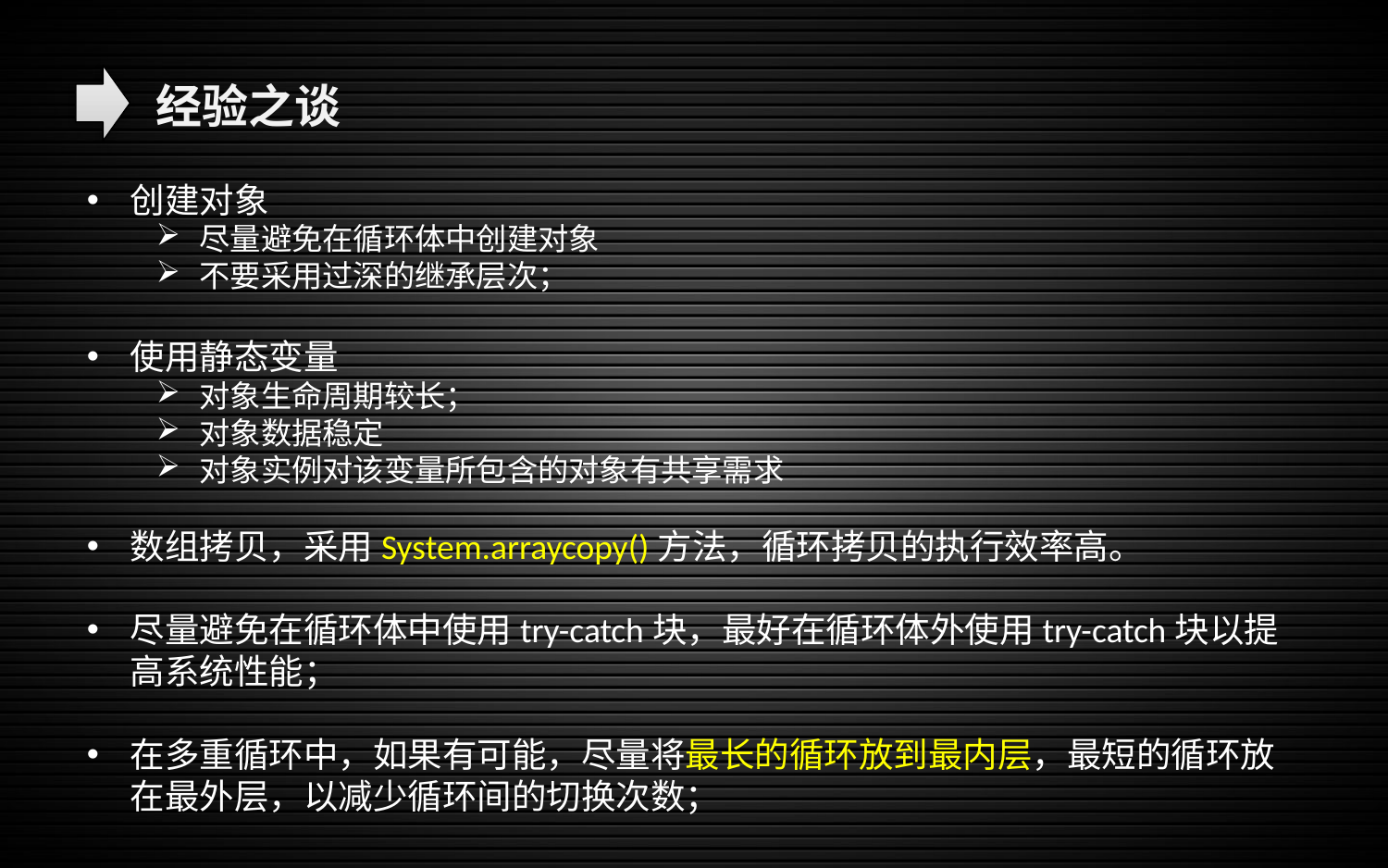

经验之谈
创建对象
尽量避免在循环体中创建对象
不要采用过深的继承层次；

使用静态变量
对象生命周期较长；
对象数据稳定
对象实例对该变量所包含的对象有共享需求

数组拷贝，采用System.arraycopy()方法，循环拷贝的执行效率高。

尽量避免在循环体中使用try-catch块，最好在循环体外使用try-catch块以提高系统性能；

在多重循环中，如果有可能，尽量将最长的循环放到最内层，最短的循环放在最外层，以减少循环间的切换次数；